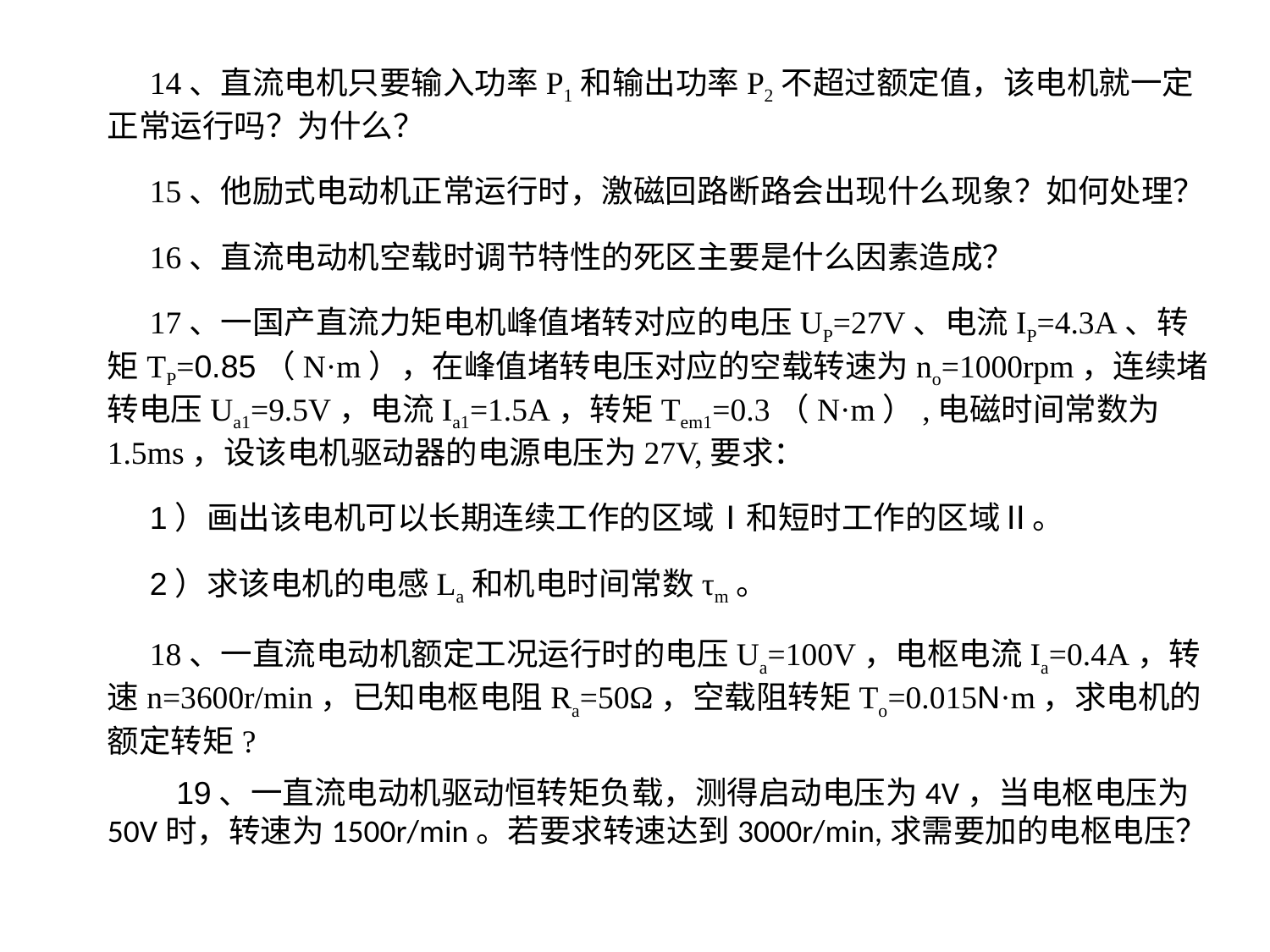

14、直流电机只要输入功率P1和输出功率P2不超过额定值，该电机就一定正常运行吗？为什么？
15、他励式电动机正常运行时，激磁回路断路会出现什么现象？如何处理？
16、直流电动机空载时调节特性的死区主要是什么因素造成？
17、一国产直流力矩电机峰值堵转对应的电压UP=27V、电流IP=4.3A、转矩TP=0.85（N·m），在峰值堵转电压对应的空载转速为no=1000rpm，连续堵转电压Ua1=9.5V，电流Ia1=1.5A，转矩Tem1=0.3（N·m）,电磁时间常数为1.5ms，设该电机驱动器的电源电压为27V,要求：
1）画出该电机可以长期连续工作的区域Ⅰ和短时工作的区域Ⅱ。
2）求该电机的电感La和机电时间常数τm。
18、一直流电动机额定工况运行时的电压Ua=100V，电枢电流Ia=0.4A，转速n=3600r/min，已知电枢电阻Ra=50Ω，空载阻转矩To=0.015N·m，求电机的额定转矩?
   19、一直流电动机驱动恒转矩负载，测得启动电压为4V，当电枢电压为50V时，转速为1500r/min。若要求转速达到3000r/min,求需要加的电枢电压？